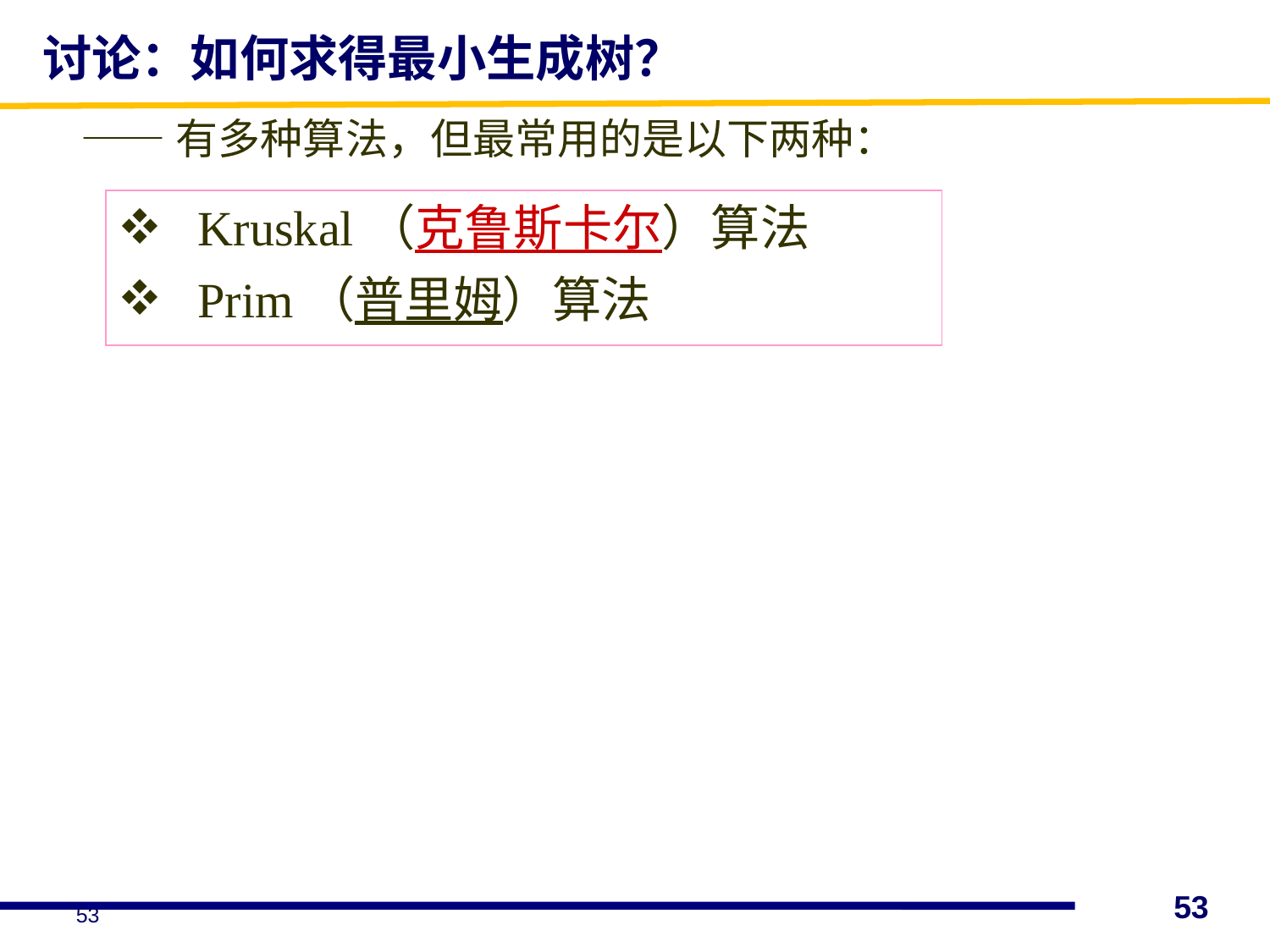

讨论：如何求得最小生成树？
——有多种算法，但最常用的是以下两种：
Kruskal（克鲁斯卡尔）算法
Prim（普里姆）算法
53
53